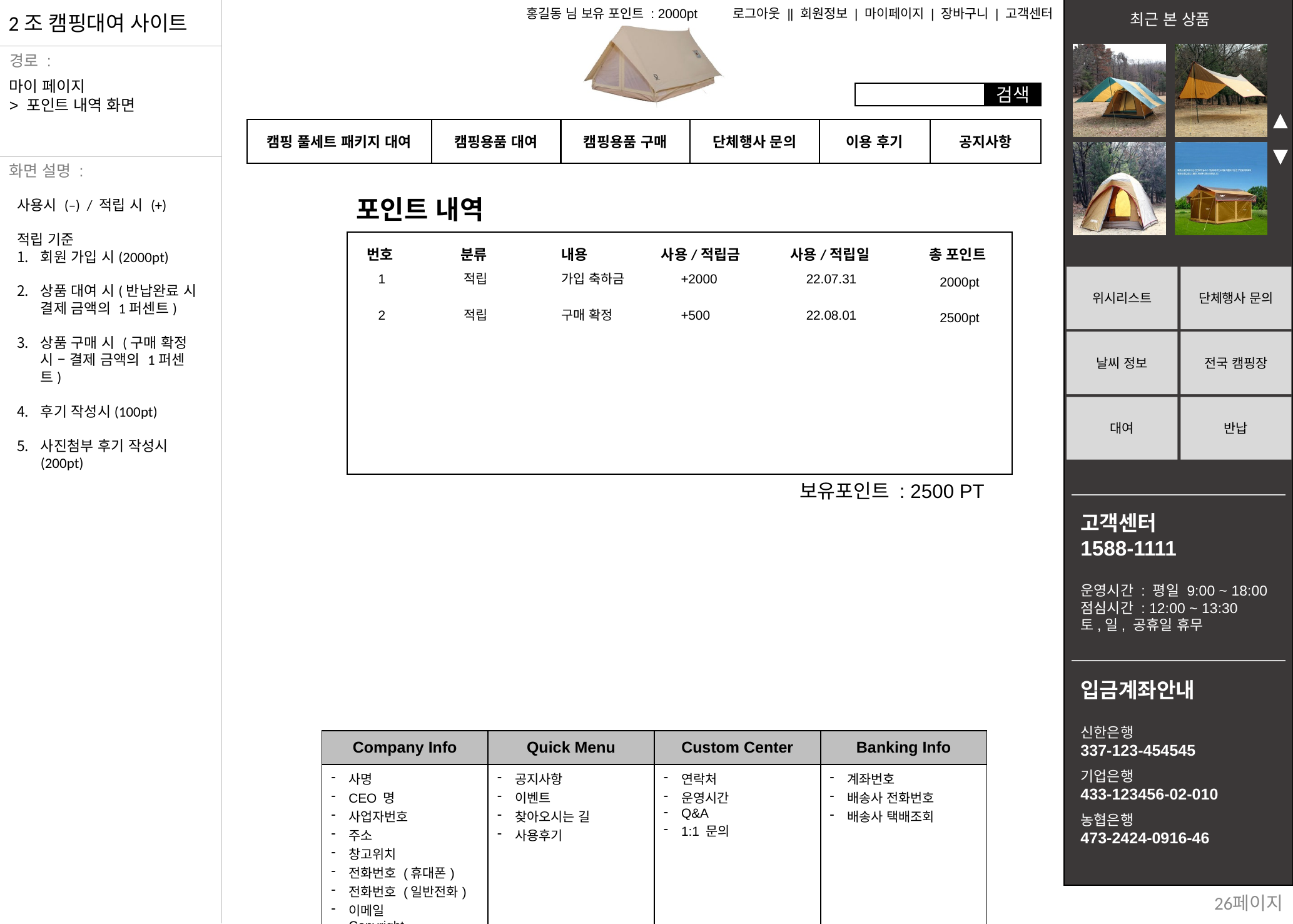

마이 페이지
> 포인트 내역 화면
포인트 내역
사용시 (–)  / 적립 시 (+)

적립 기준
회원 가입 시(2000pt)

상품 대여 시(반납완료 시 결제 금액의 1퍼센트)

상품 구매 시 (구매 확정 시 – 결제 금액의 1퍼센트)

후기 작성시(100pt)

사진첨부 후기 작성시(200pt)

번호
분류
내용
사용/적립금
사용/적립일
총 포인트
1
적립
가입 축하금
+2000
22.07.31
2000pt
2
적립
구매 확정
+500
22.08.01
2500pt
보유포인트 : 2500 PT